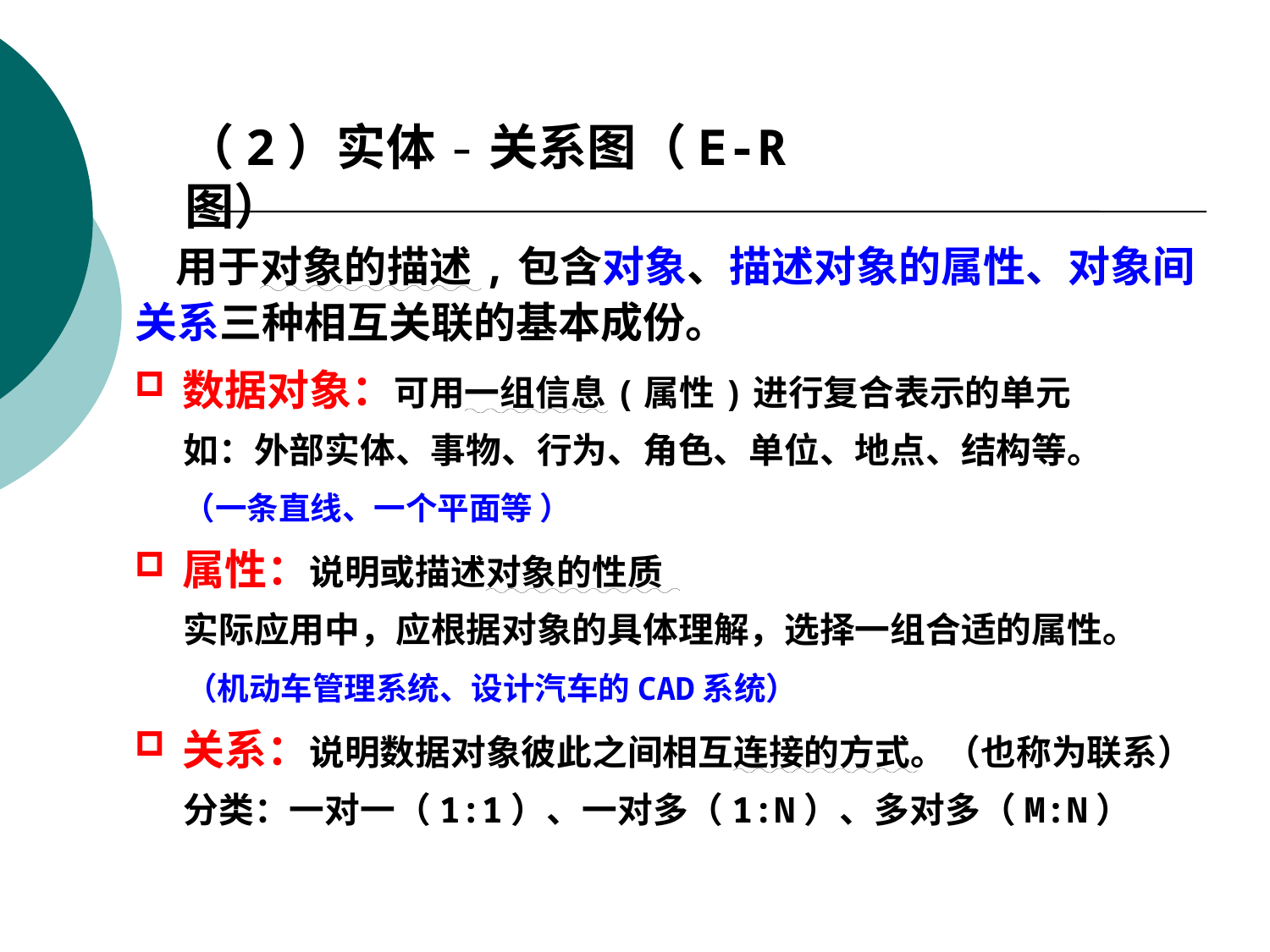

（2）实体-关系图（E-R图）
    用于对象的描述,包含对象、描述对象的属性、对象间
关系三种相互关联的基本成份。
数据对象：可用一组信息(属性)进行复合表示的单元
     如：外部实体、事物、行为、角色、单位、地点、结构等。
     （一条直线、一个平面等 ）
属性：说明或描述对象的性质
     实际应用中，应根据对象的具体理解，选择一组合适的属性。
      （机动车管理系统、设计汽车的CAD系统）
关系：说明数据对象彼此之间相互连接的方式。（也称为联系）
     分类：一对一（1:1）、一对多（1:N）、多对多（M:N）